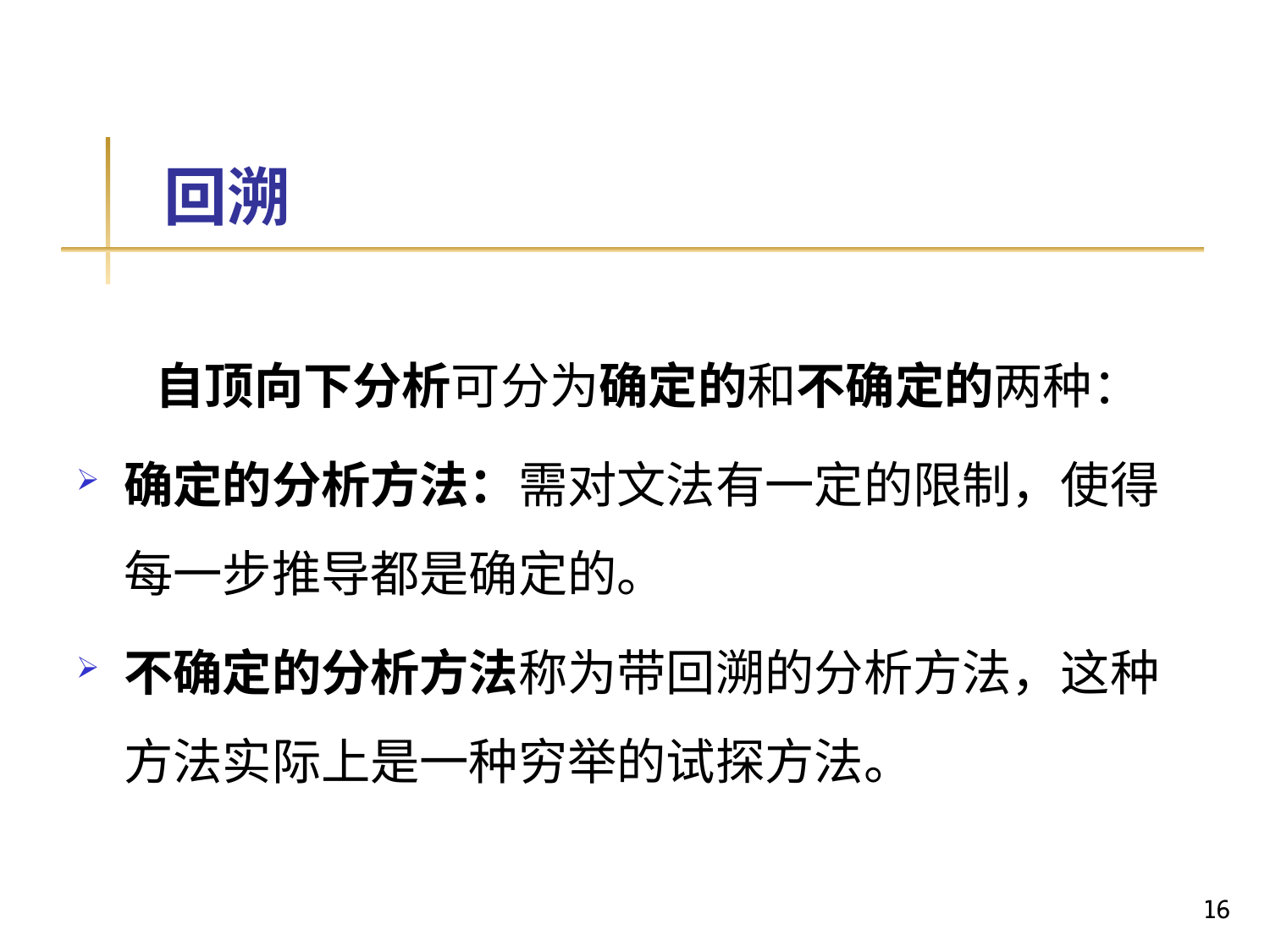

# 回溯

      自顶向下分析可分为确定的和不确定的两种：
确定的分析方法：需对文法有一定的限制，使得每一步推导都是确定的。
不确定的分析方法称为带回溯的分析方法，这种方法实际上是一种穷举的试探方法。
16